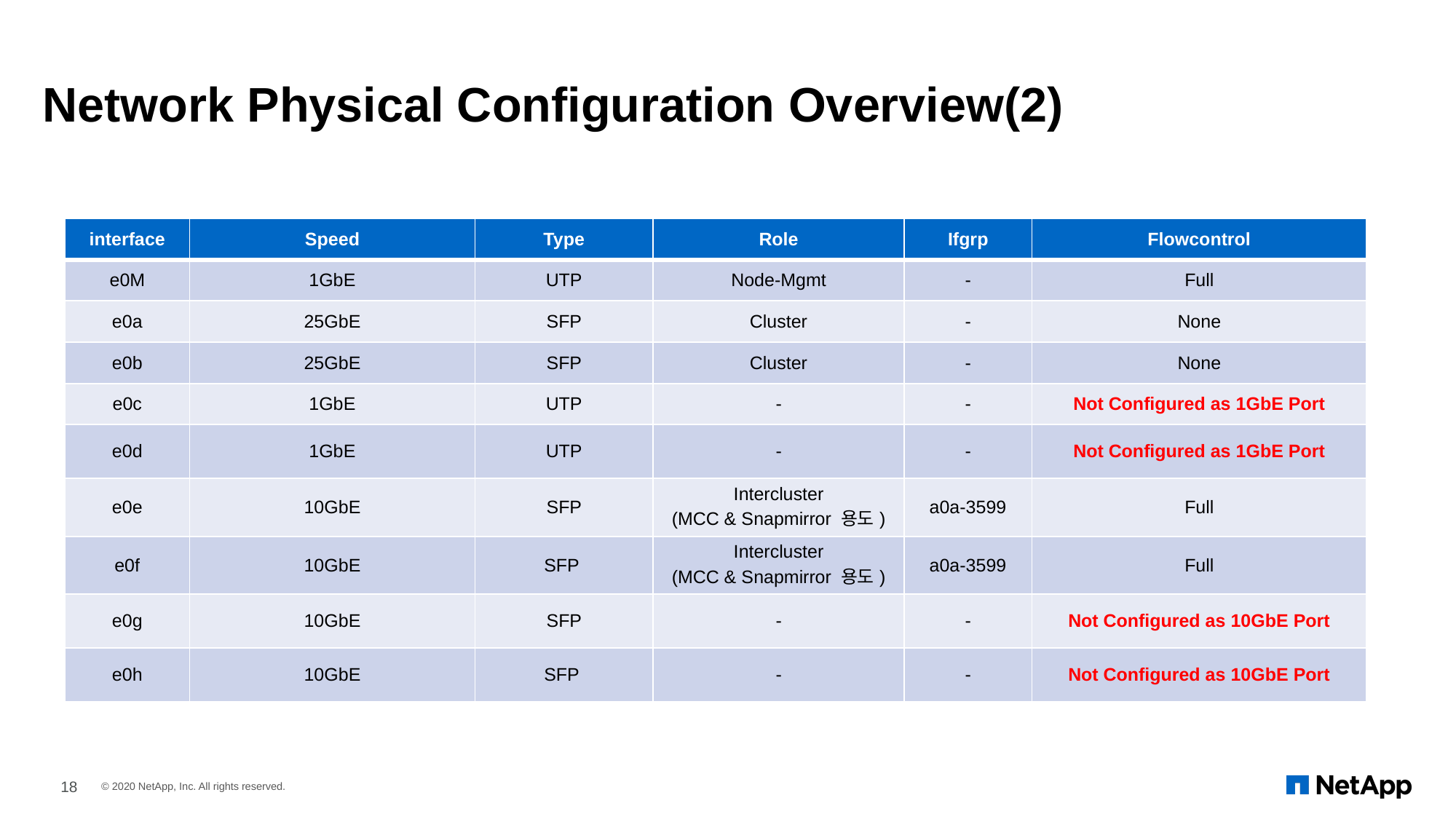

# Network Physical Configuration Overview(2)
| interface | Speed | Type | Role | Ifgrp | Flowcontrol |
| --- | --- | --- | --- | --- | --- |
| e0M | 1GbE | UTP | Node-Mgmt | - | Full |
| e0a | 25GbE | SFP | Cluster | - | None |
| e0b | 25GbE | SFP | Cluster | - | None |
| e0c | 1GbE | UTP | - | - | Not Configured as 1GbE Port |
| e0d | 1GbE | UTP | - | - | Not Configured as 1GbE Port |
| e0e | 10GbE | SFP | Intercluster (MCC & Snapmirror 용도) | a0a-3599 | Full |
| e0f | 10GbE | SFP | Intercluster (MCC & Snapmirror 용도) | a0a-3599 | Full |
| e0g | 10GbE | SFP | - | - | Not Configured as 10GbE Port |
| e0h | 10GbE | SFP | - | - | Not Configured as 10GbE Port |